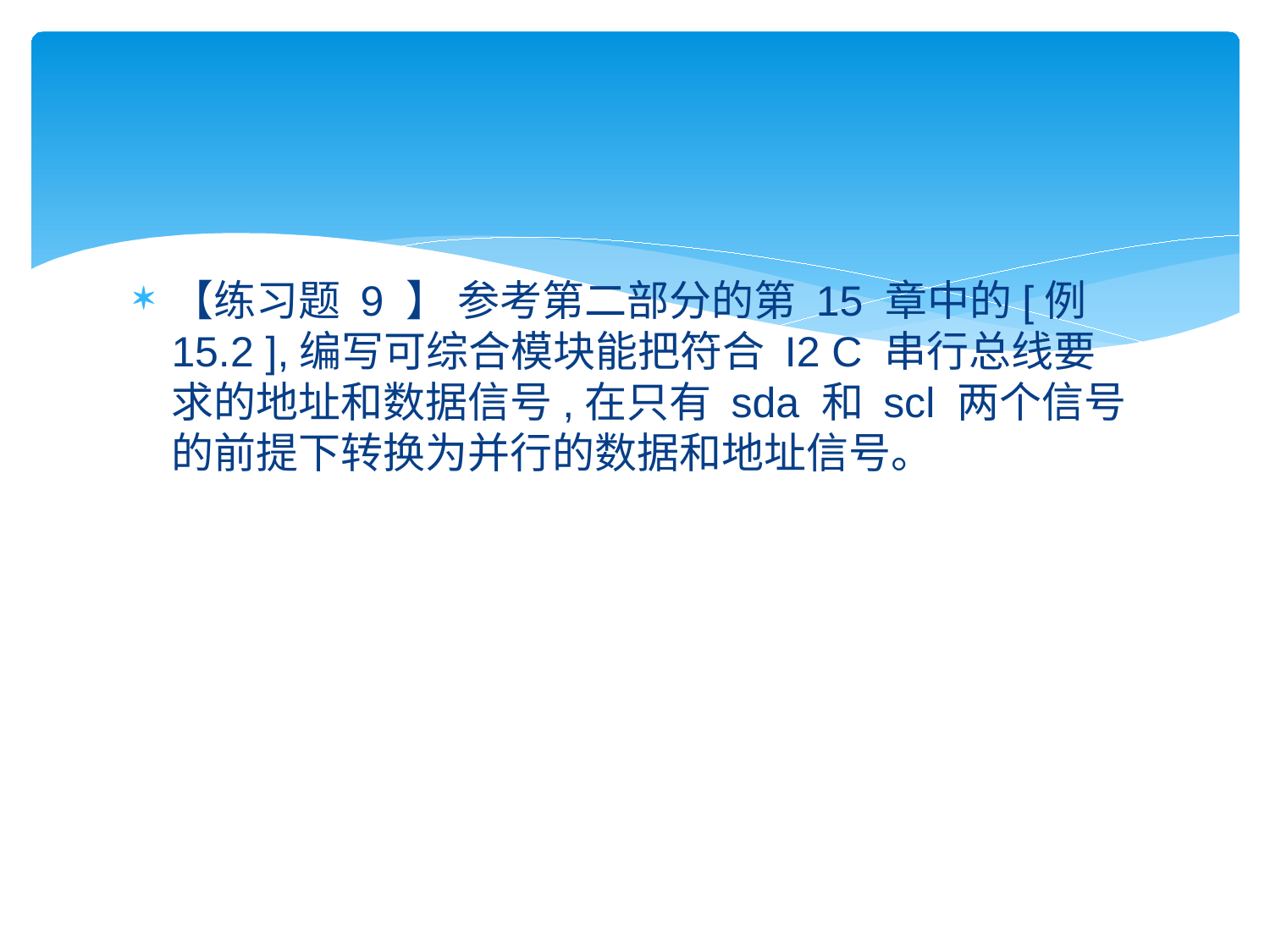

#
【练习题 9 】 参考第二部分的第 15 章中的[例 15.2 ],编写可综合模块能把符合 I2 C 串行总线要求的地址和数据信号,在只有 sda 和 scl 两个信号的前提下转换为并行的数据和地址信号。